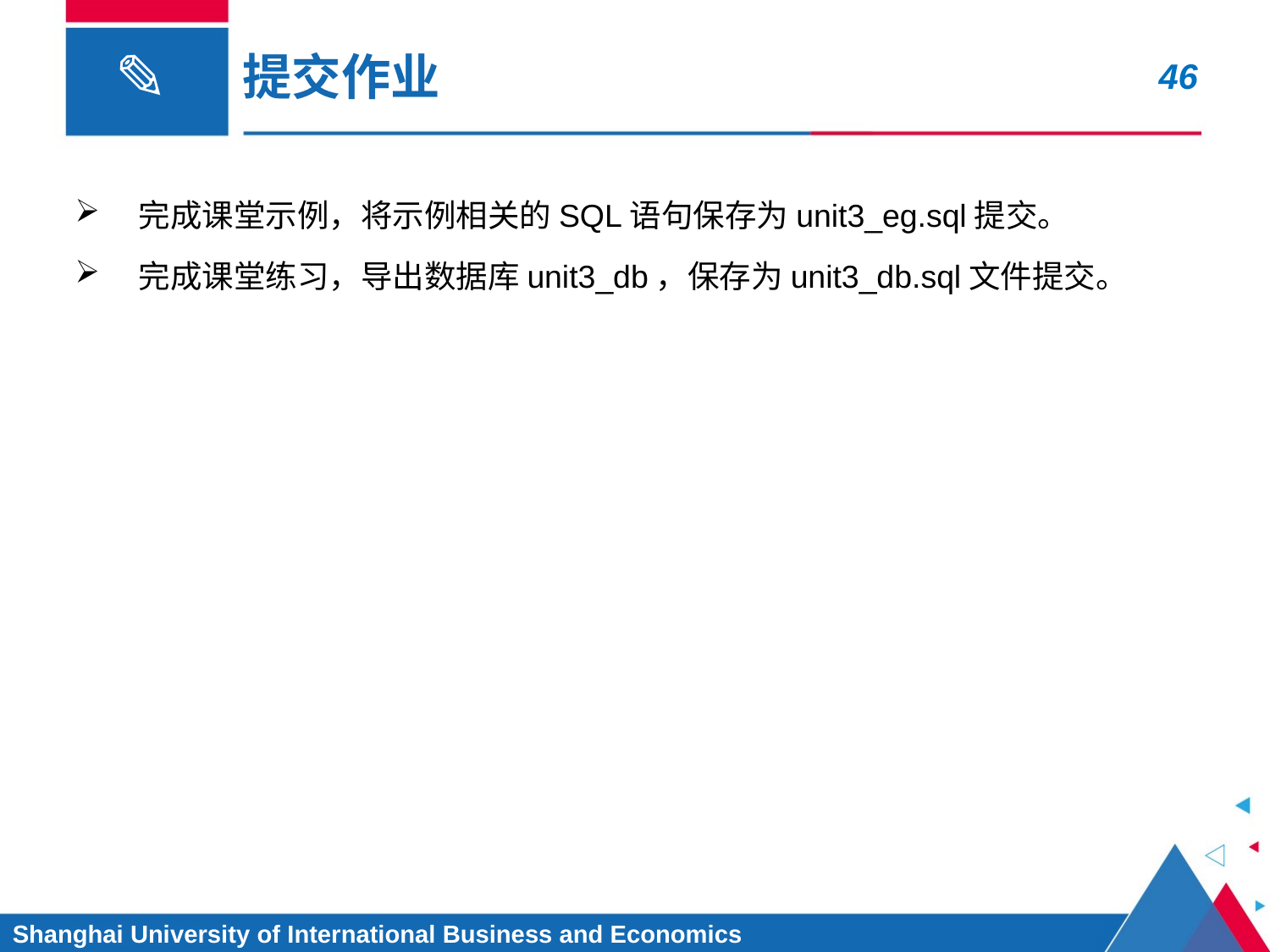

# 提交作业
完成课堂示例，将示例相关的SQL语句保存为unit3_eg.sql提交。
完成课堂练习，导出数据库unit3_db，保存为unit3_db.sql文件提交。